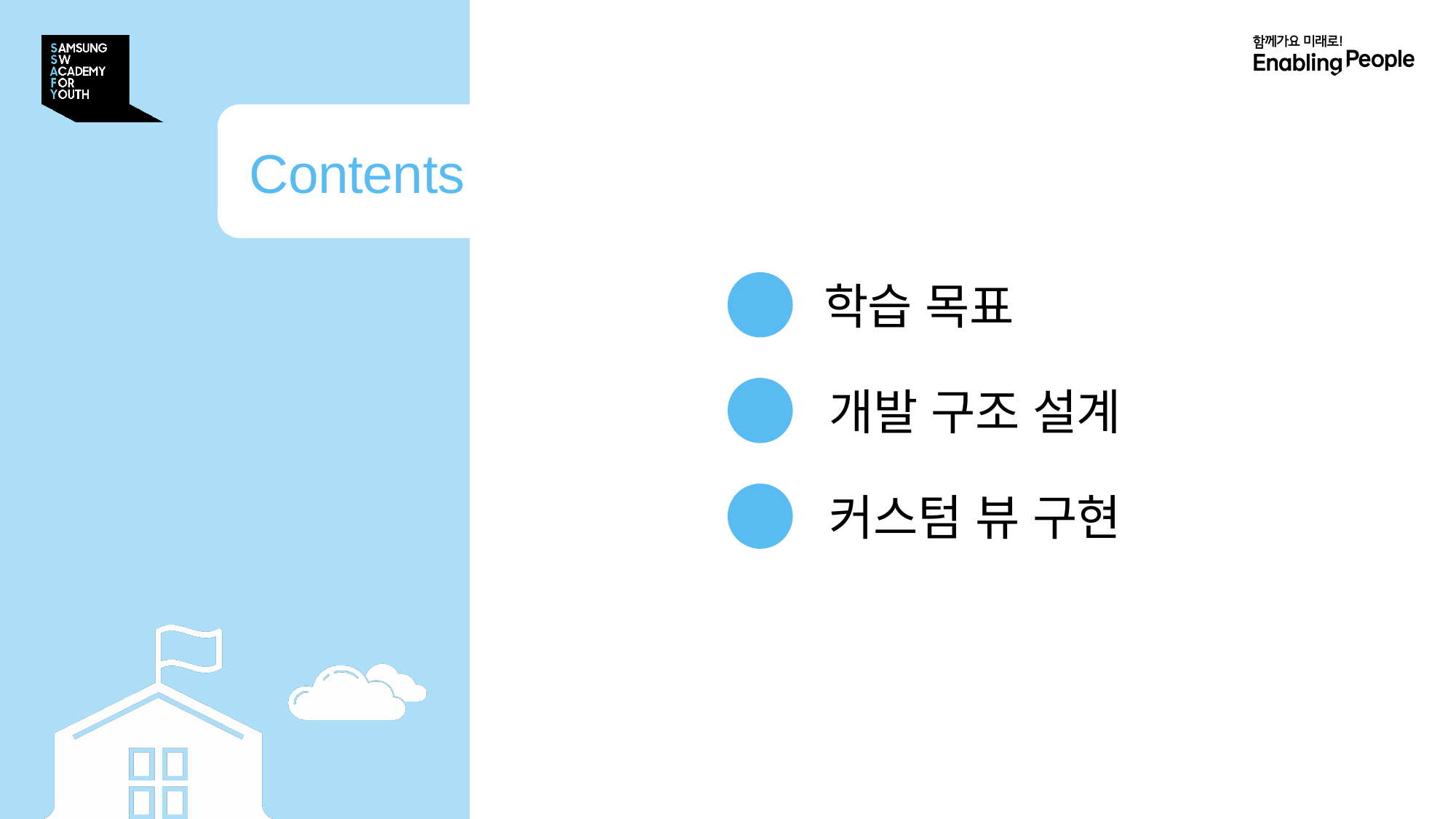

Contents
Ⅰ
학습 목표
Ⅱ
개발 구조 설계
Ⅲ
커스텀 뷰 구현